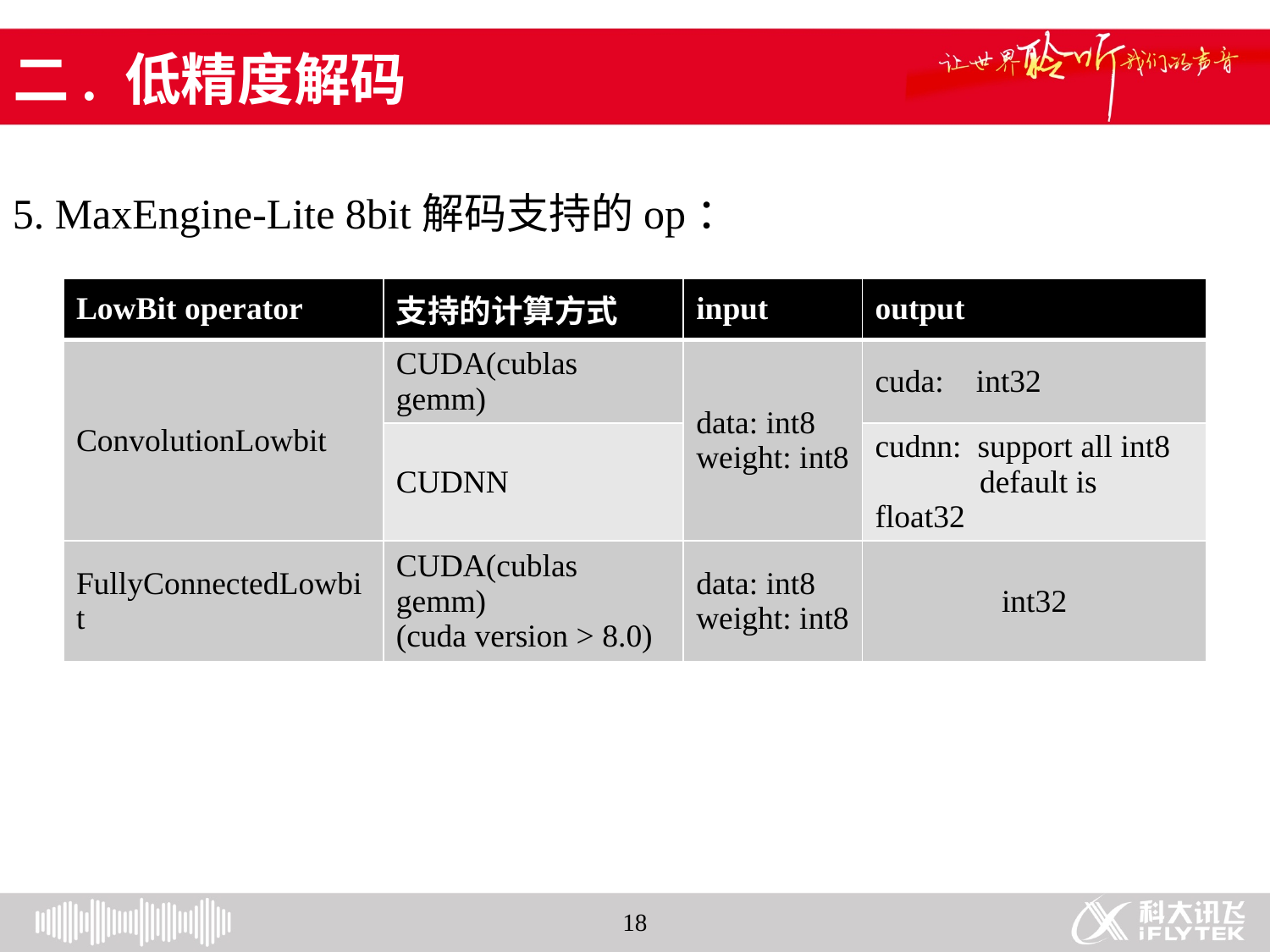

# 二. 低精度解码
5. MaxEngine-Lite 8bit解码支持的op：
| LowBit operator | 支持的计算方式 | input | output |
| --- | --- | --- | --- |
| ConvolutionLowbit | CUDA(cublas gemm) | data: int8 weight: int8 | cuda: int32 |
|  | CUDNN |  | cudnn: support all int8 default is float32 |
| FullyConnectedLowbit | CUDA(cublas gemm) (cuda version > 8.0) | data: int8 weight: int8 | int32 |
18